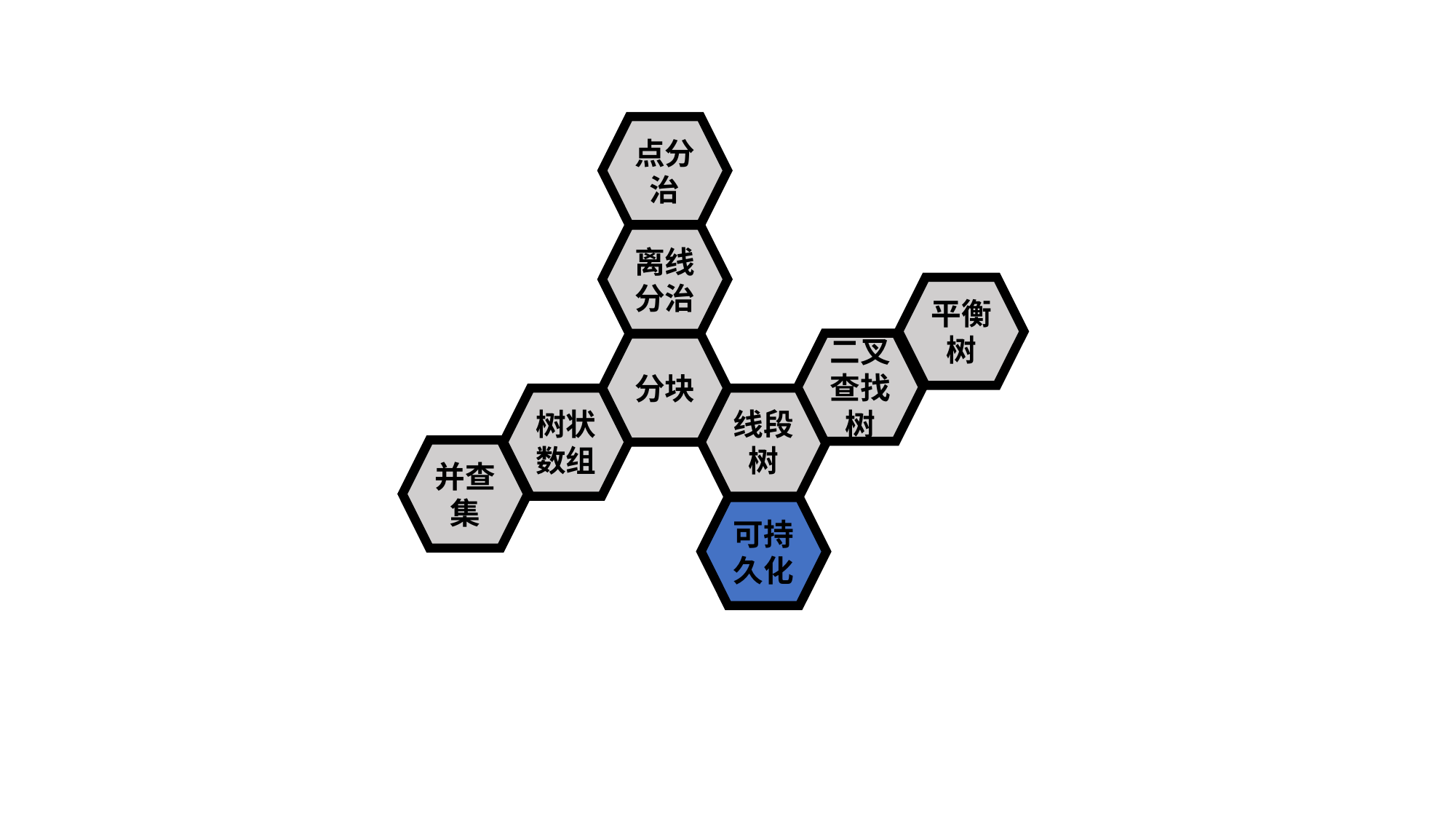

点分治
离线分治
平衡树
二叉查找树
分块
树状数组
线段树
并查集
可持久化